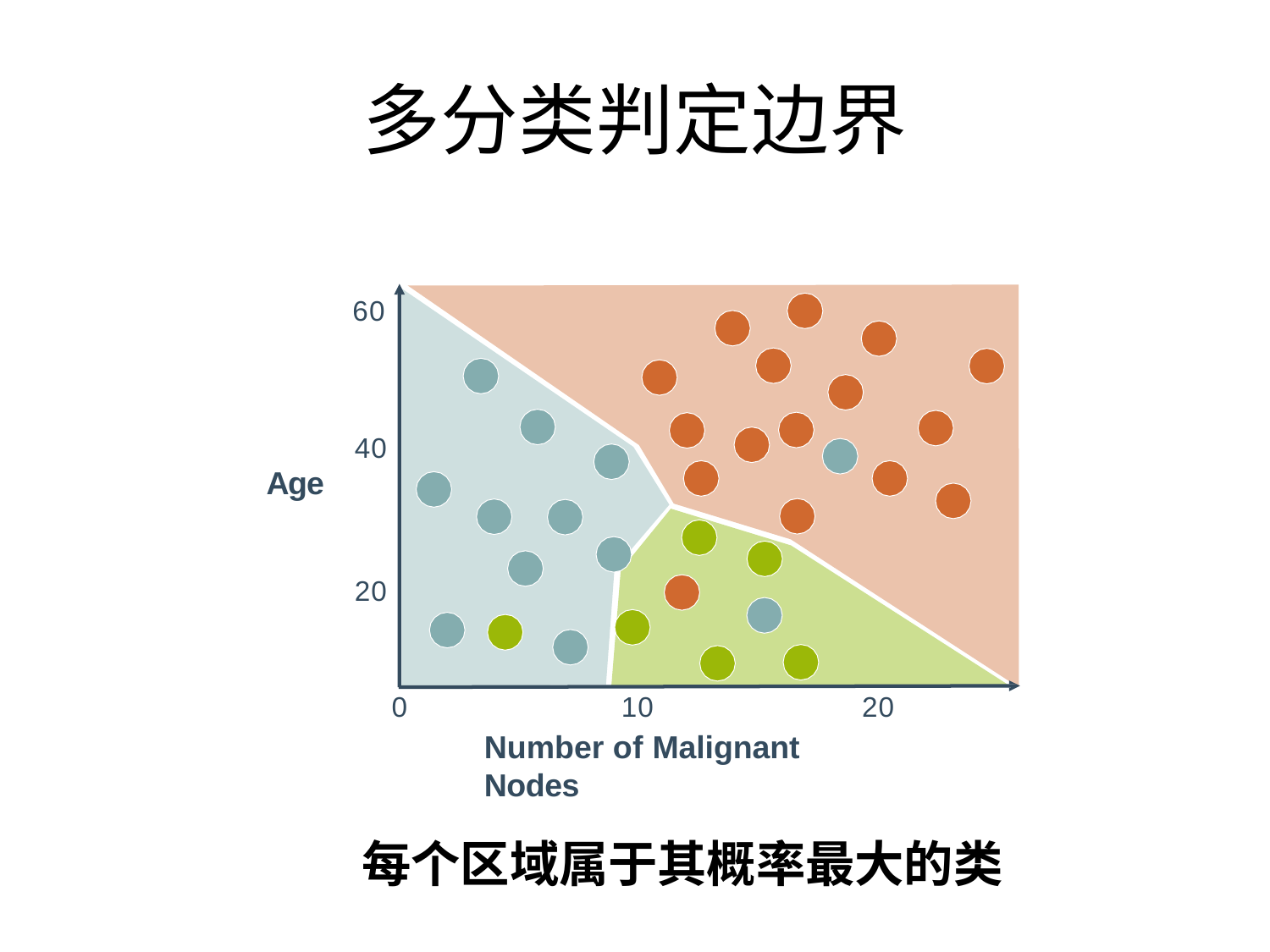

# 多分类判定边界

60

40
Age

20

0
10
20
Number of Malignant Nodes
每个区域属于其概率最大的类